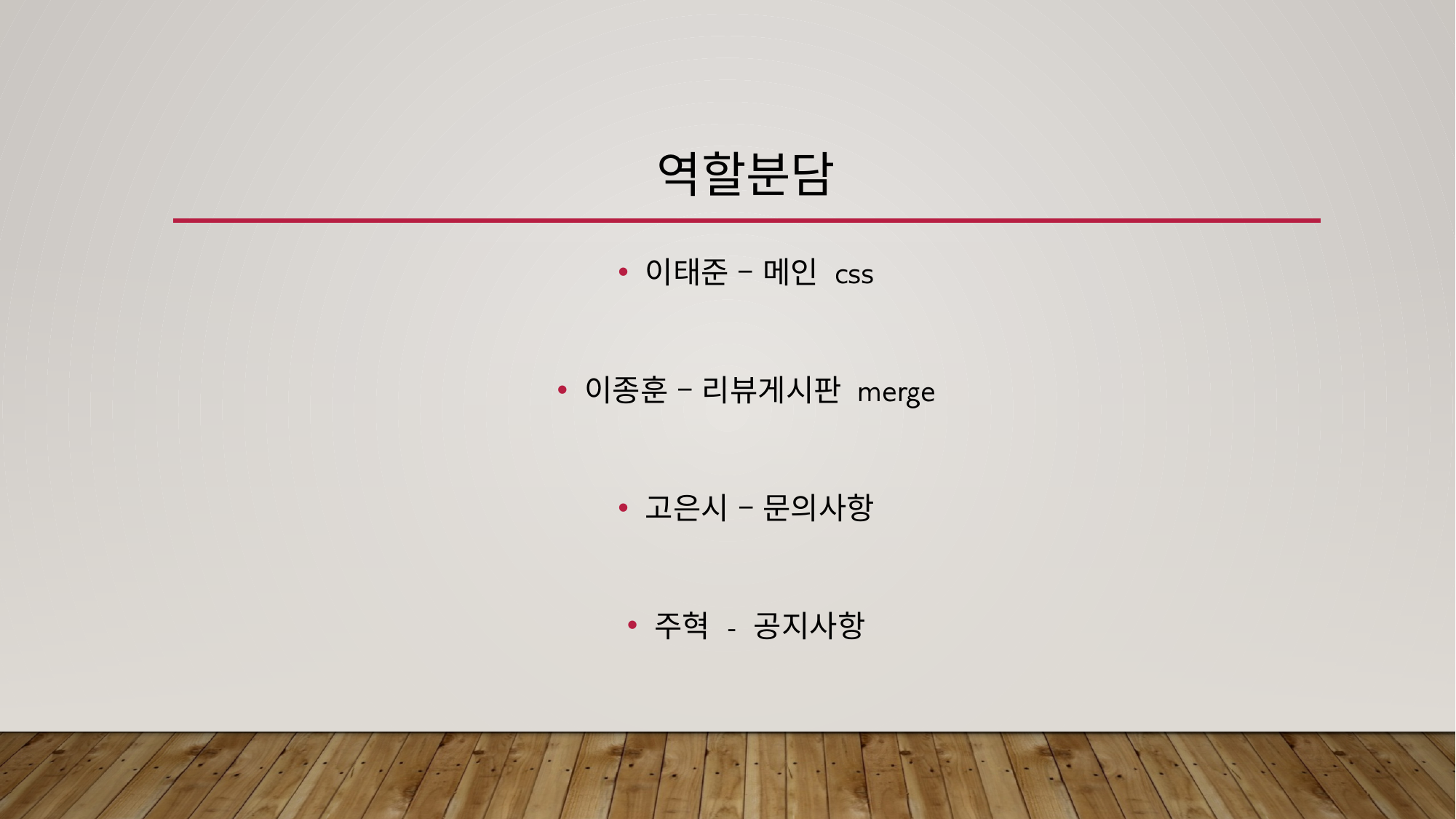

# 역할분담
이태준 – 메인 css

이종훈 – 리뷰게시판 merge

고은시 – 문의사항

주혁 - 공지사항